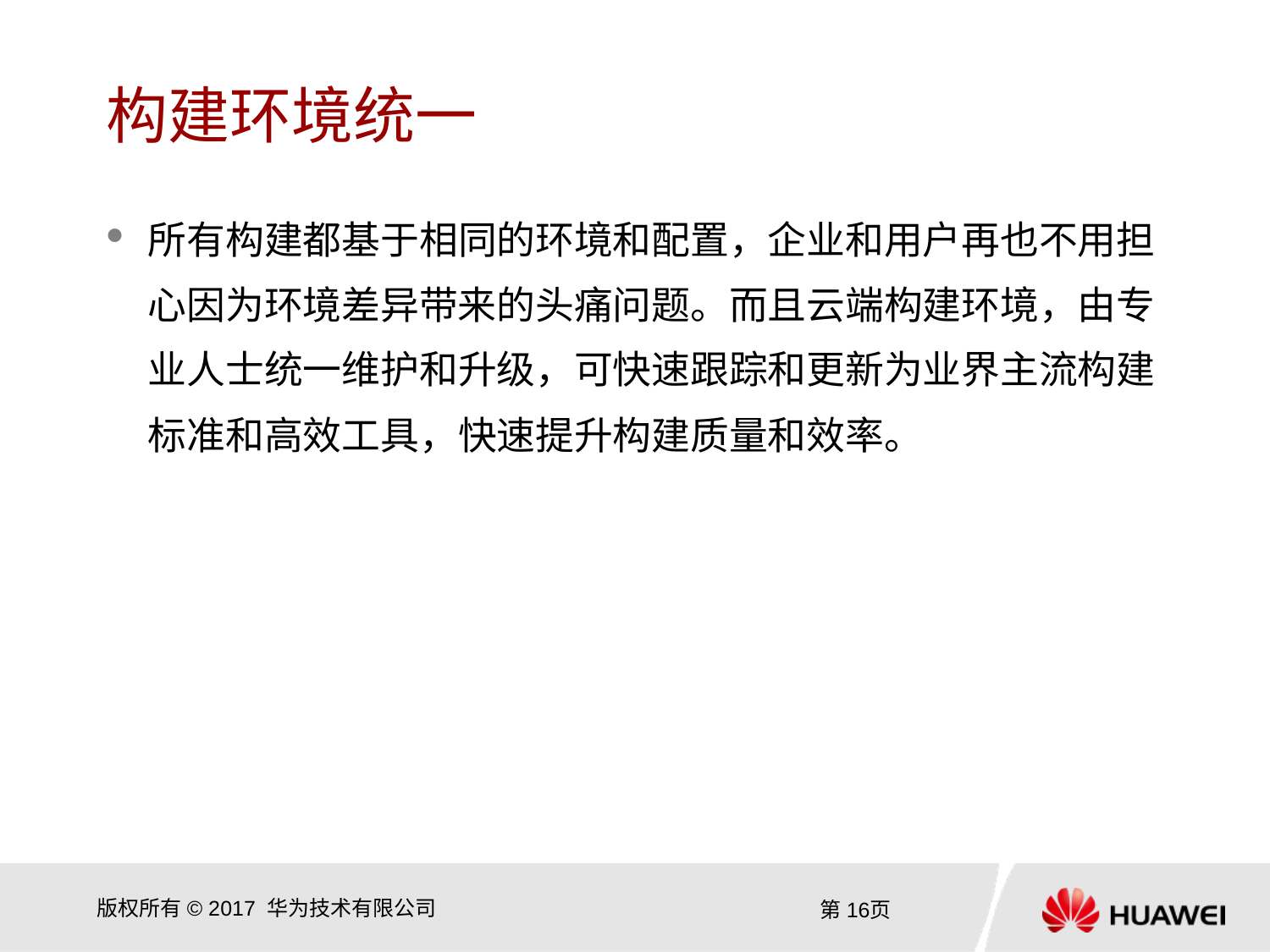

# 构建环境统一
所有构建都基于相同的环境和配置，企业和用户再也不用担心因为环境差异带来的头痛问题。而且云端构建环境，由专业人士统一维护和升级，可快速跟踪和更新为业界主流构建标准和高效工具，快速提升构建质量和效率。